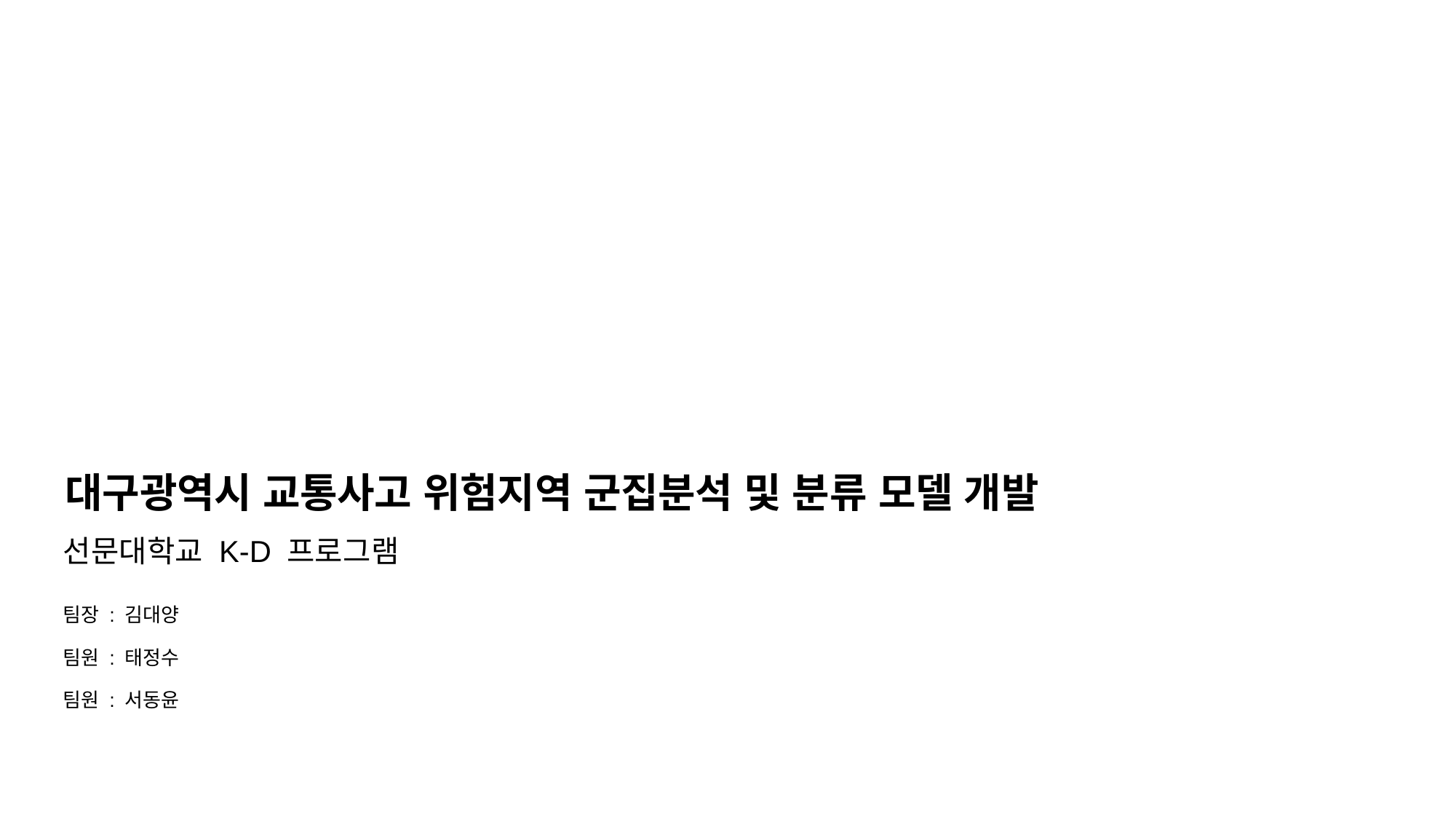

# 대구광역시 교통사고 위험지역 군집분석 및 분류 모델 개발
선문대학교 K-D 프로그램
팀장 : 김대양

팀원 : 태정수

팀원 : 서동윤